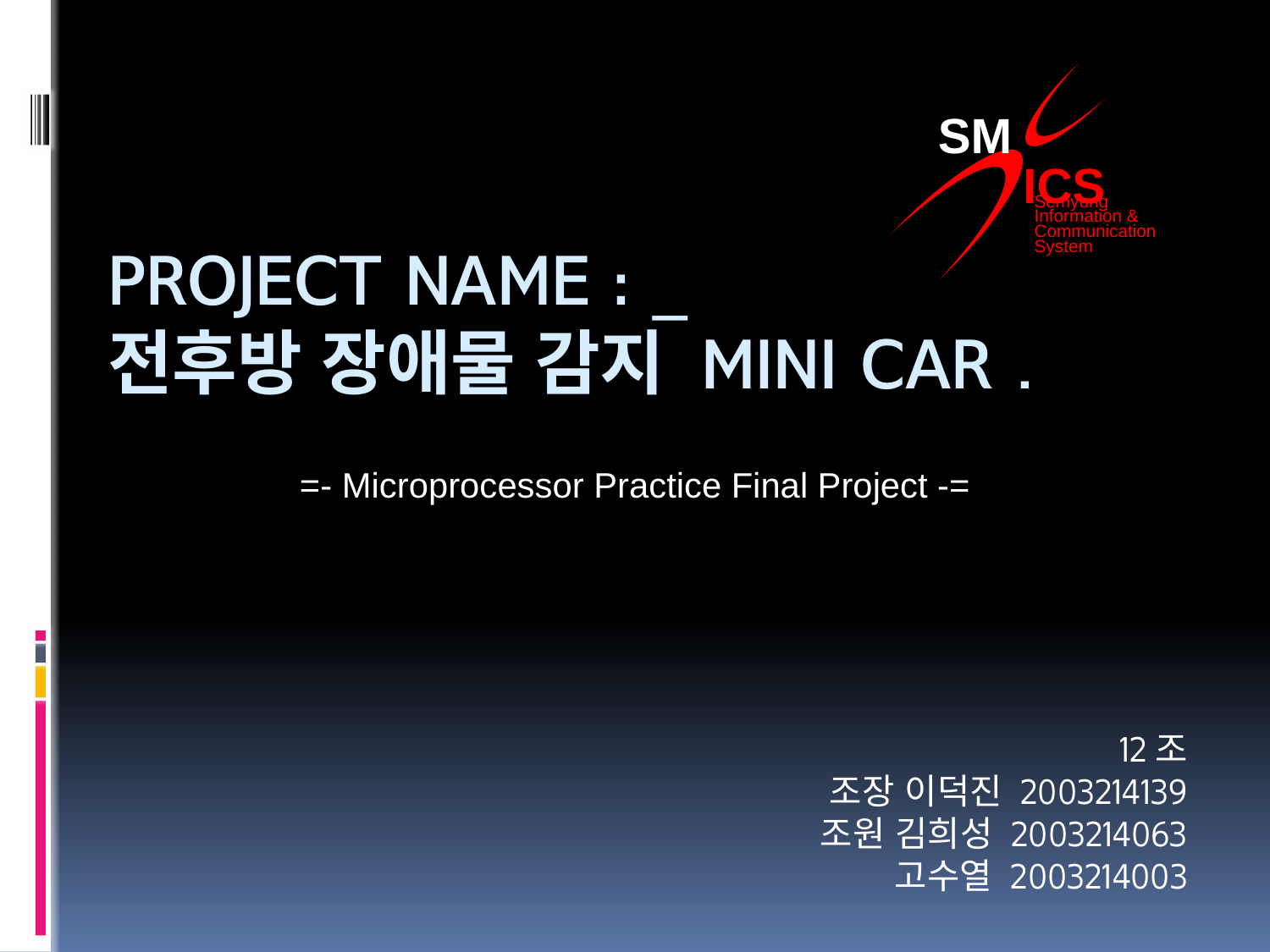

SM
ICS
Semyung
Information &
Communication
System

# Project name : _ 전후방 장애물 감지 Mini car .
=- Microprocessor Practice Final Project -=
12조
조장 이덕진 2003214139
조원 김희성 2003214063
고수열 2003214003